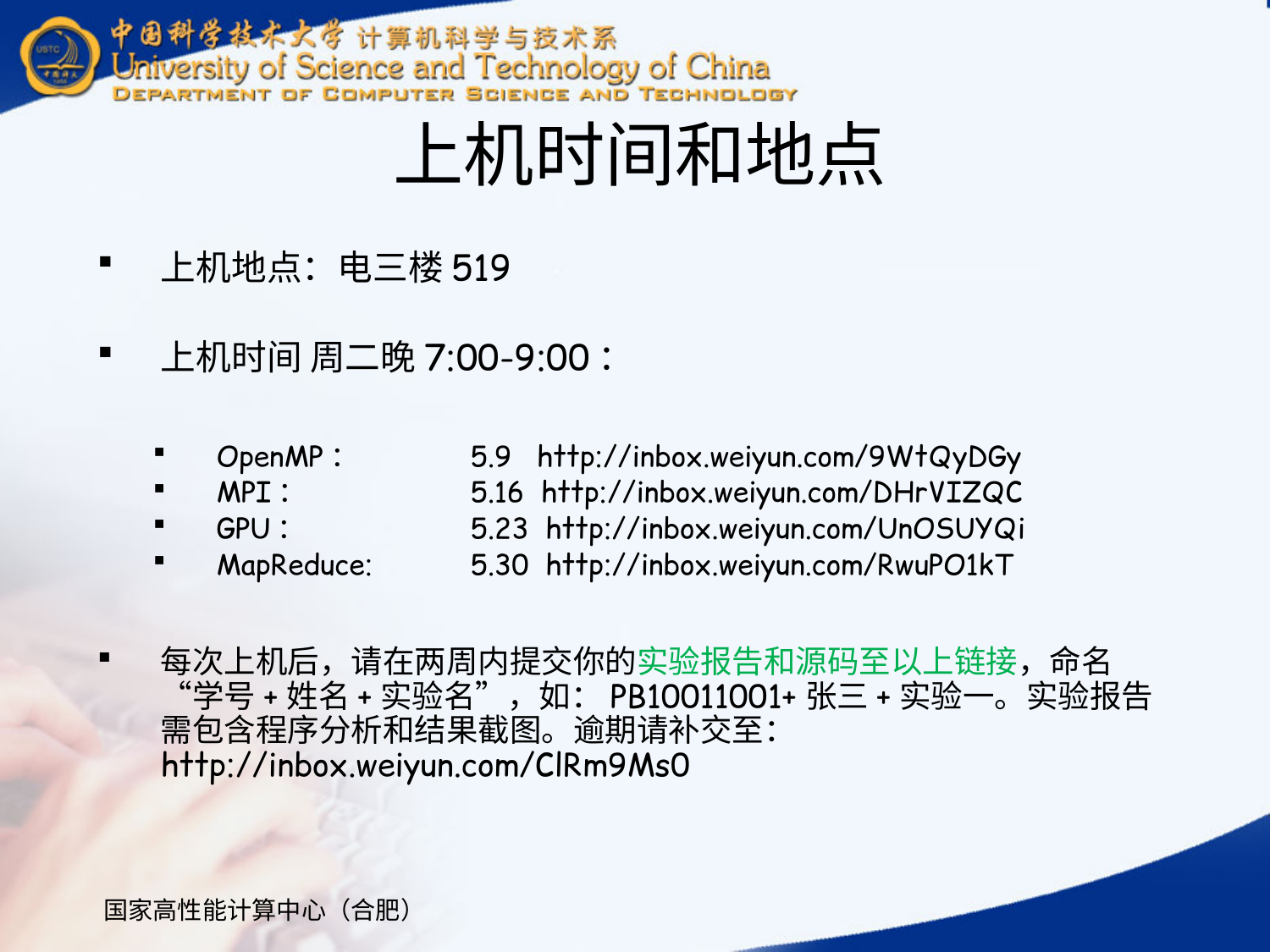

# 上机时间和地点
上机地点：电三楼519

上机时间 周二晚7:00-9:00：

OpenMP：	5.9   http://inbox.weiyun.com/9WtQyDGy
MPI：		5.16  http://inbox.weiyun.com/DHrVIZQC
GPU：		5.23  http://inbox.weiyun.com/UnOSUYQi
MapReduce:	5.30  http://inbox.weiyun.com/RwuPO1kT

每次上机后，请在两周内提交你的实验报告和源码至以上链接，命名“学号+姓名+实验名”，如：PB10011001+张三+实验一。实验报告需包含程序分析和结果截图。逾期请补交至： http://inbox.weiyun.com/ClRm9Ms0
国家高性能计算中心（合肥）